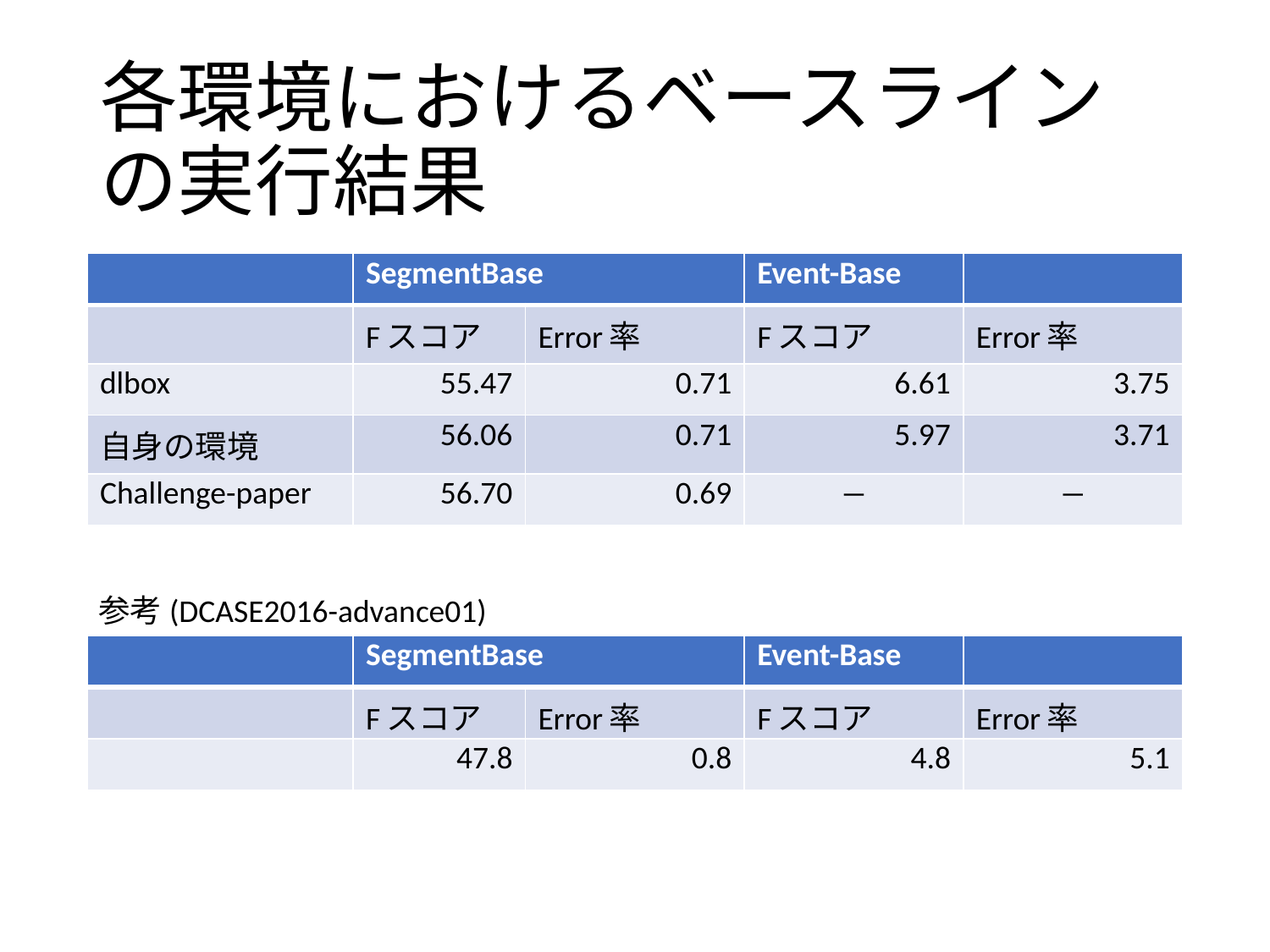

# 各環境におけるベースラインの実行結果
|  | SegmentBase |  | Event-Base |  |
| --- | --- | --- | --- | --- |
|  | Fスコア | Error率 | Fスコア | Error率 |
| dlbox | 55.47 | 0.71 | 6.61 | 3.75 |
| 自身の環境 | 56.06 | 0.71 | 5.97 | 3.71 |
| Challenge-paper | 56.70 | 0.69 | ― | ― |
参考(DCASE2016-advance01)
|  | SegmentBase |  | Event-Base |  |
| --- | --- | --- | --- | --- |
|  | Fスコア | Error率 | Fスコア | Error率 |
|  | 47.8 | 0.8 | 4.8 | 5.1 |